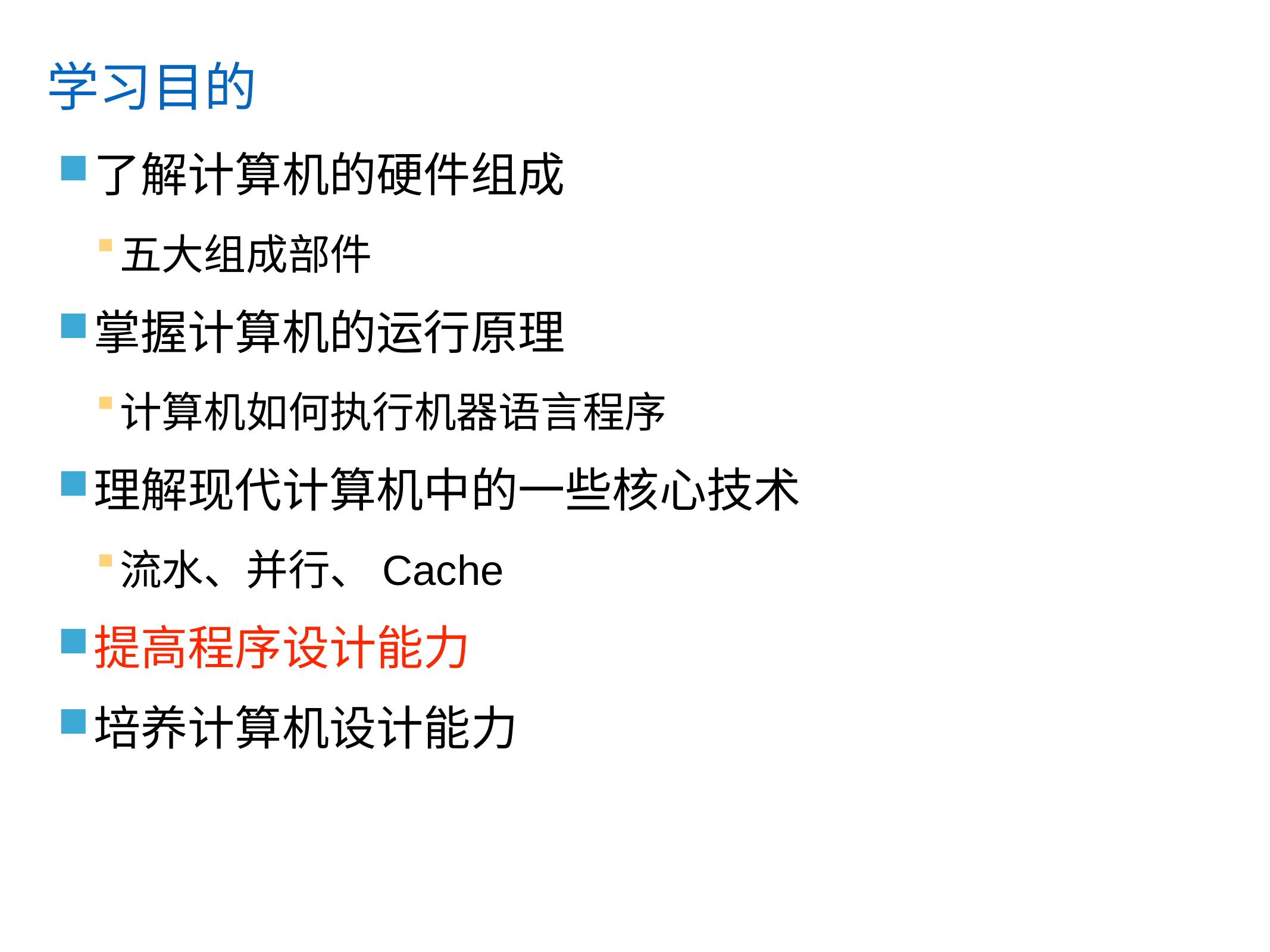

# 学习目的
了解计算机的硬件组成
五大组成部件
掌握计算机的运行原理
计算机如何执行机器语言程序
理解现代计算机中的一些核心技术
流水、并行、Cache
提高程序设计能力
培养计算机设计能力
5